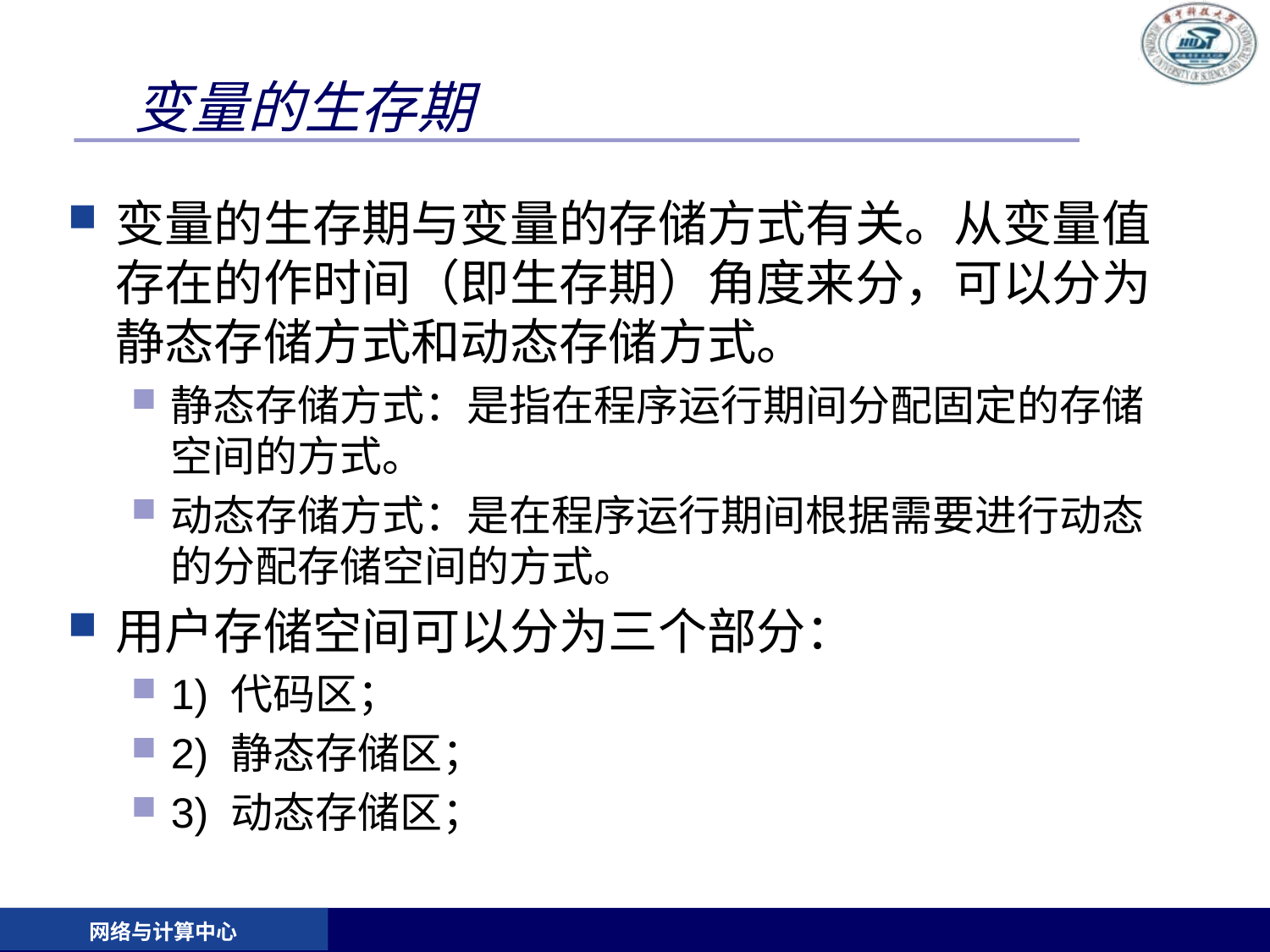

# 变量的生存期
变量的生存期与变量的存储方式有关。从变量值存在的作时间（即生存期）角度来分，可以分为静态存储方式和动态存储方式。
静态存储方式：是指在程序运行期间分配固定的存储空间的方式。
动态存储方式：是在程序运行期间根据需要进行动态的分配存储空间的方式。
用户存储空间可以分为三个部分：
1) 代码区；
2) 静态存储区；
3) 动态存储区；

网络与计算中心